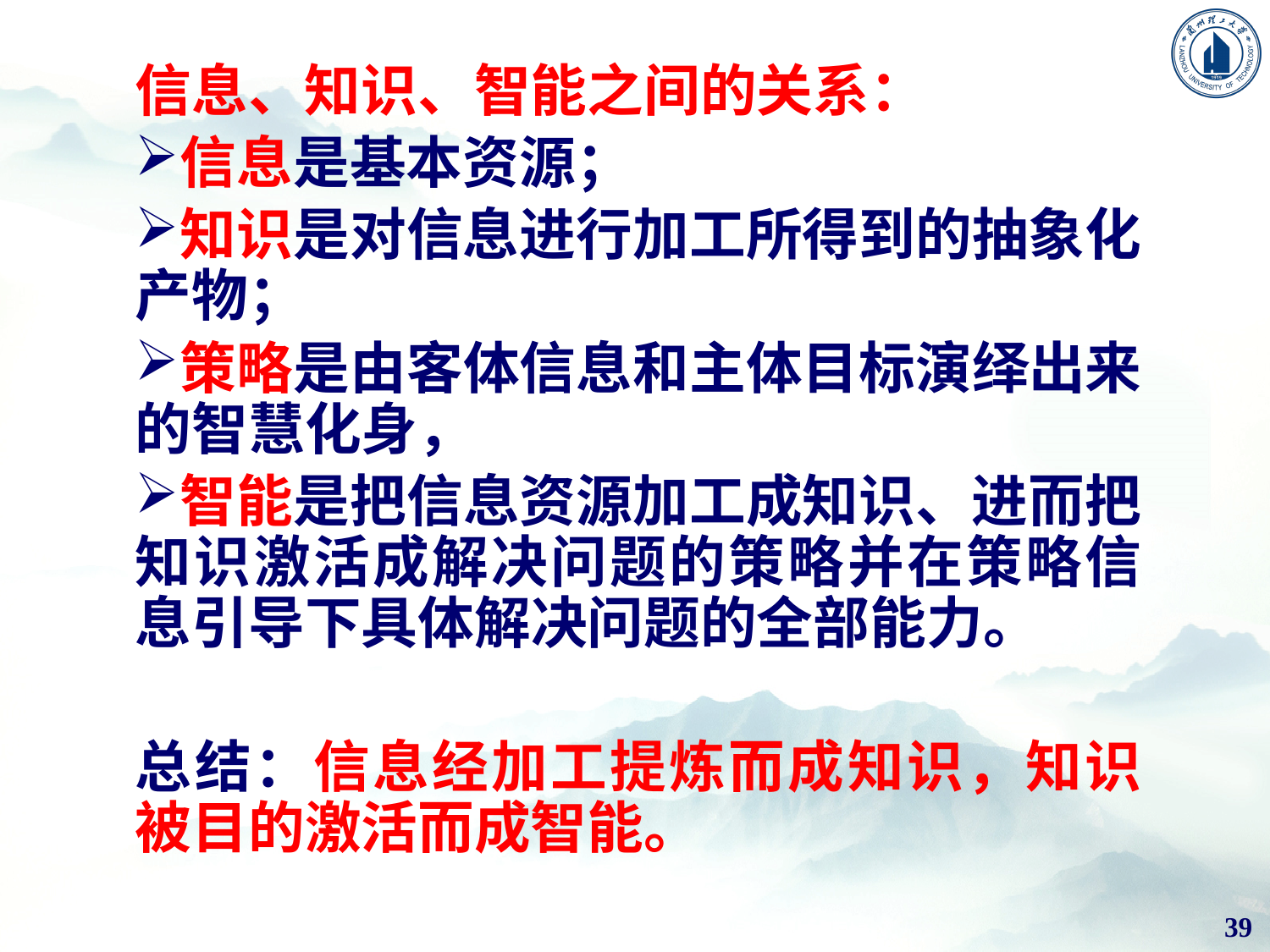

信息、知识、智能之间的关系：
信息是基本资源；
知识是对信息进行加工所得到的抽象化产物；
策略是由客体信息和主体目标演绎出来的智慧化身，
智能是把信息资源加工成知识、进而把知识激活成解决问题的策略并在策略信息引导下具体解决问题的全部能力。

总结：信息经加工提炼而成知识，知识被目的激活而成智能。
39